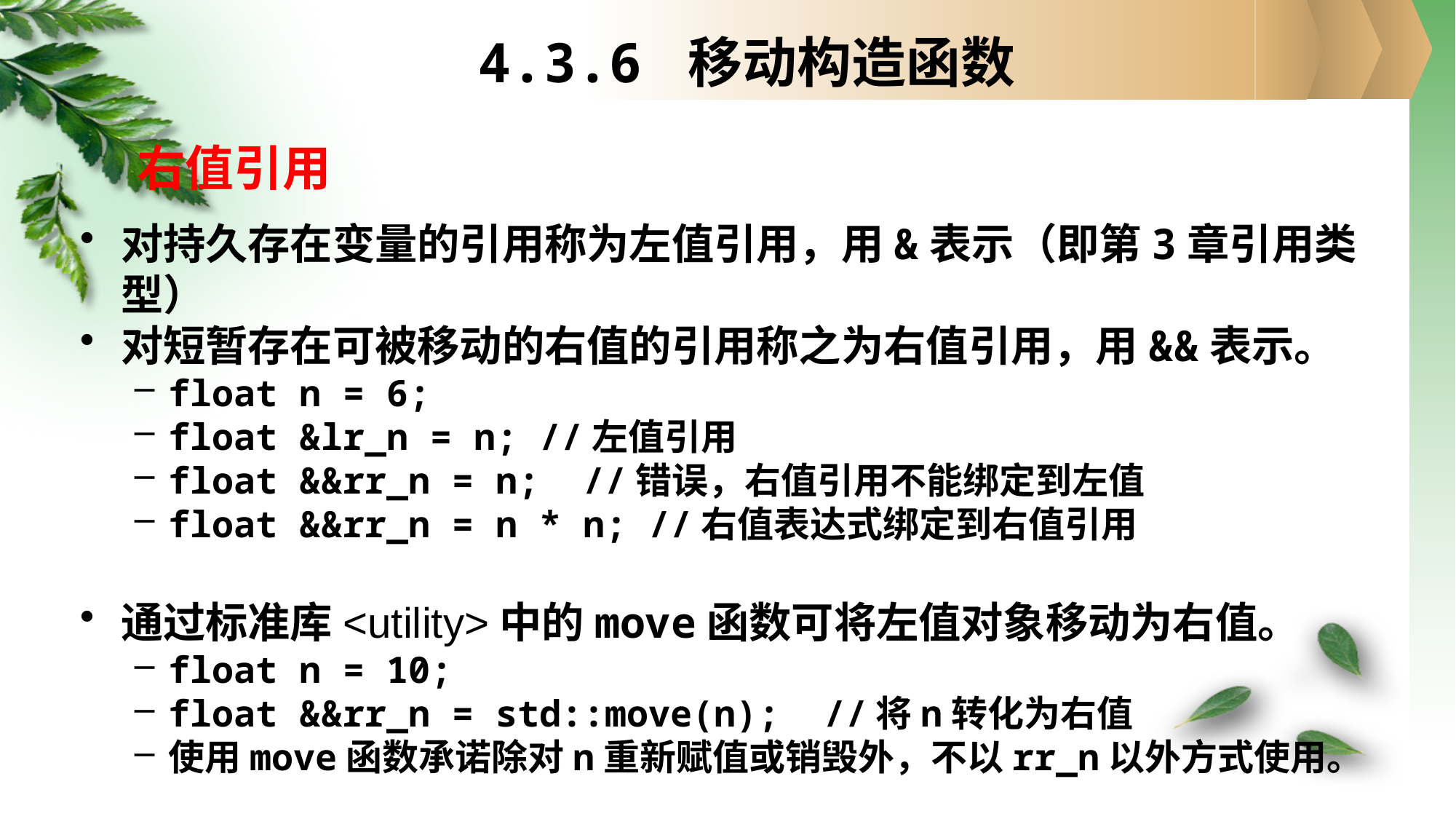

# 4.3.6 移动构造函数
右值引用
对持久存在变量的引用称为左值引用，用&表示（即第3章引用类型）
对短暂存在可被移动的右值的引用称之为右值引用，用&&表示。
float n = 6;
float &lr_n = n; //左值引用
float &&rr_n = n;  //错误，右值引用不能绑定到左值
float &&rr_n = n * n; //右值表达式绑定到右值引用

通过标准库<utility>中的move函数可将左值对象移动为右值。
float n = 10;
float &&rr_n = std::move(n);  //将n转化为右值
使用move函数承诺除对n重新赋值或销毁外，不以rr_n以外方式使用。